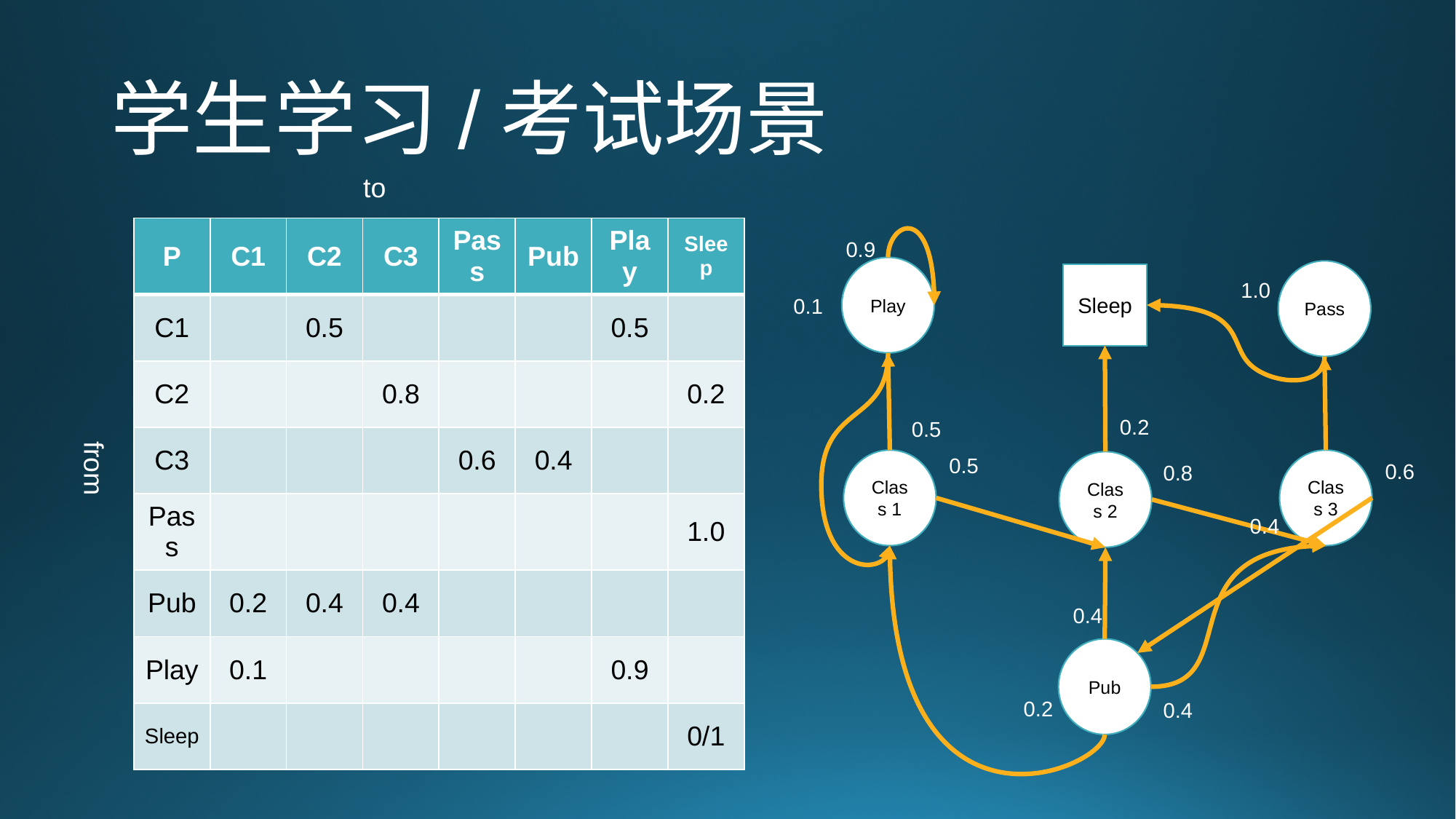

# 学生学习/考试场景
to
| P | C1 | C2 | C3 | Pass | Pub | Play | Sleep |
| --- | --- | --- | --- | --- | --- | --- | --- |
| C1 |  | 0.5 |  |  |  | 0.5 |  |
| C2 |  |  | 0.8 |  |  |  | 0.2 |
| C3 |  |  |  | 0.6 | 0.4 |  |  |
| Pass |  |  |  |  |  |  | 1.0 |
| Pub | 0.2 | 0.4 | 0.4 |  |  |  |  |
| Play | 0.1 |  |  |  |  | 0.9 |  |
| Sleep |  |  |  |  |  |  | 0/1 |
0.9
Play
Pass
Sleep
1.0
0.1
0.2
0.5
0.5
Class 1
Class 3
Class 2
0.6
0.8
0.4
0.4
Pub
0.2
0.4
from